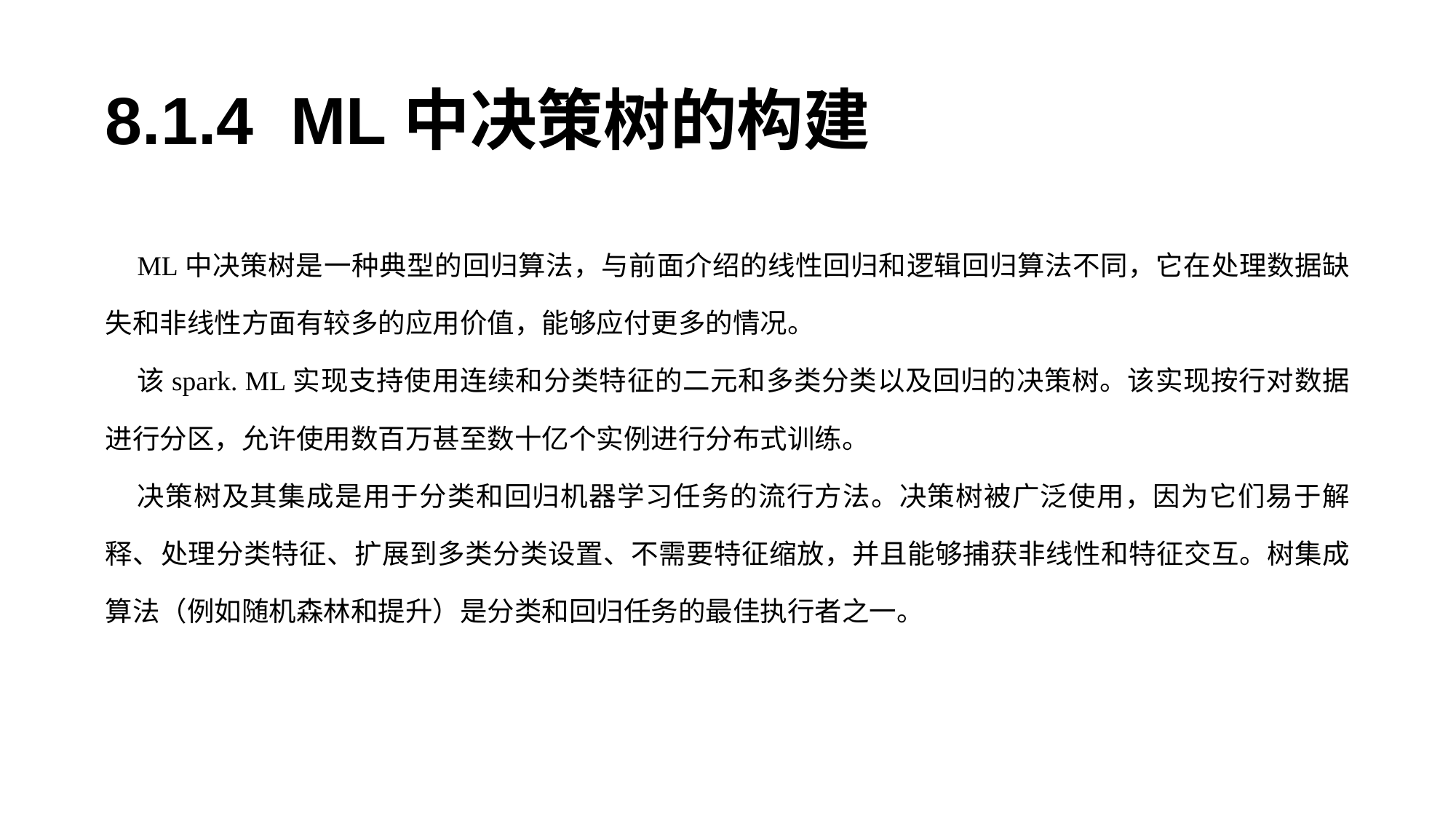

# 8.1.4  ML中决策树的构建
ML中决策树是一种典型的回归算法，与前面介绍的线性回归和逻辑回归算法不同，它在处理数据缺失和非线性方面有较多的应用价值，能够应付更多的情况。
该spark. ML实现支持使用连续和分类特征的二元和多类分类以及回归的决策树。该实现按行对数据进行分区，允许使用数百万甚至数十亿个实例进行分布式训练。
决策树及其集成是用于分类和回归机器学习任务的流行方法。决策树被广泛使用，因为它们易于解释、处理分类特征、扩展到多类分类设置、不需要特征缩放，并且能够捕获非线性和特征交互。树集成算法（例如随机森林和提升）是分类和回归任务的最佳执行者之一。